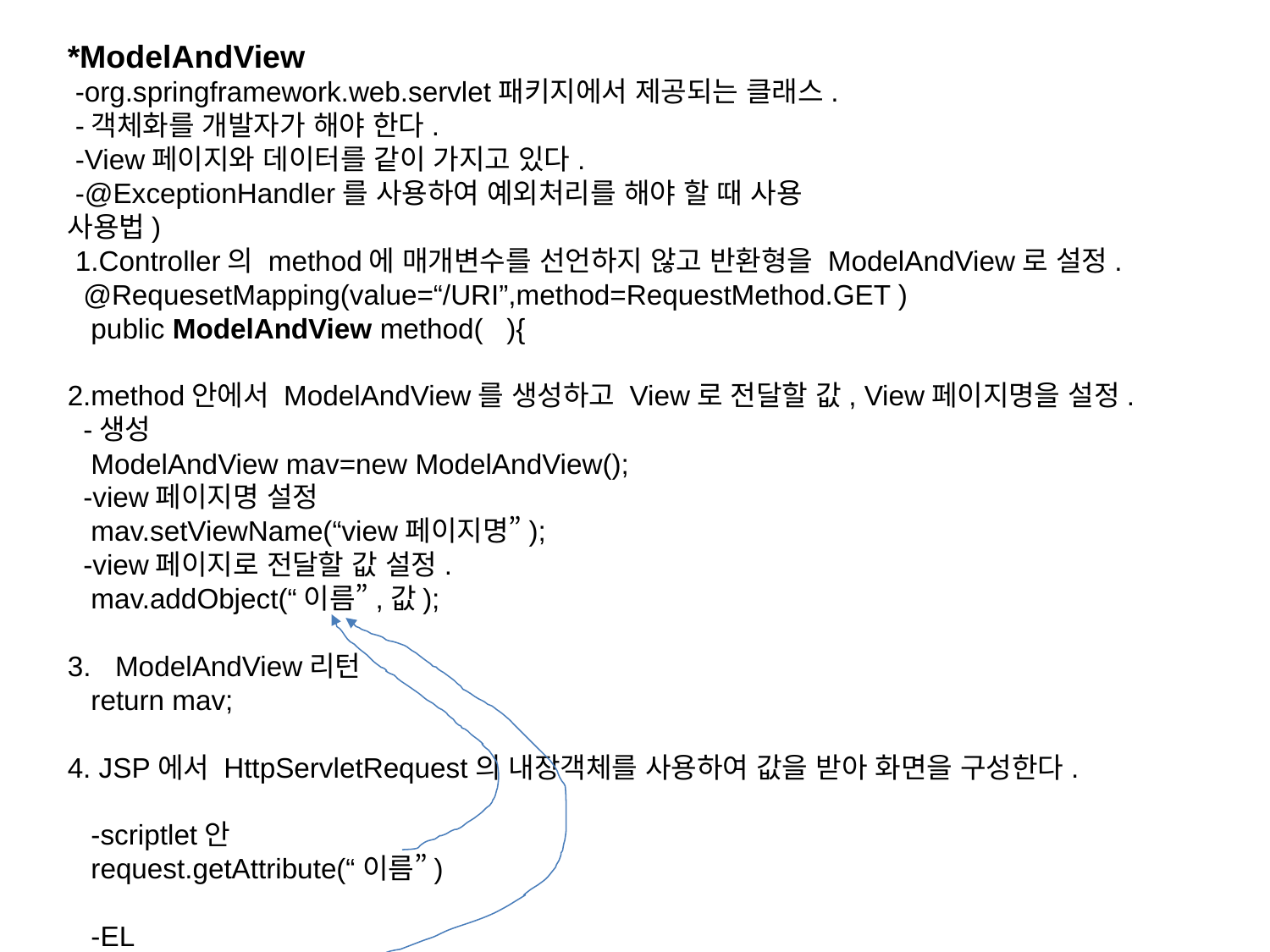

*ModelAndView
 -org.springframework.web.servlet패키지에서 제공되는 클래스.
 -객체화를 개발자가 해야 한다.
 -View페이지와 데이터를 같이 가지고 있다.
 -@ExceptionHandler를 사용하여 예외처리를 해야 할 때 사용
사용법)
 1.Controller의 method에 매개변수를 선언하지 않고 반환형을 ModelAndView로 설정.
  @RequesetMapping(value=“/URI”,method=RequestMethod.GET )
   public ModelAndView method(   ){

2.method안에서 ModelAndView를 생성하고 View로 전달할 값, View페이지명을 설정.
  -생성
   ModelAndView mav=new ModelAndView();
  -view페이지명 설정
   mav.setViewName(“view페이지명”);
  -view페이지로 전달할 값 설정.
   mav.addObject(“이름”,값);

ModelAndView리턴
   return mav;

4. JSP에서 HttpServletRequest의 내장객체를 사용하여 값을 받아 화면을 구성한다.

   -scriptlet안
   request.getAttribute(“이름”)

   -EL
    ${  requestScope.이름 }